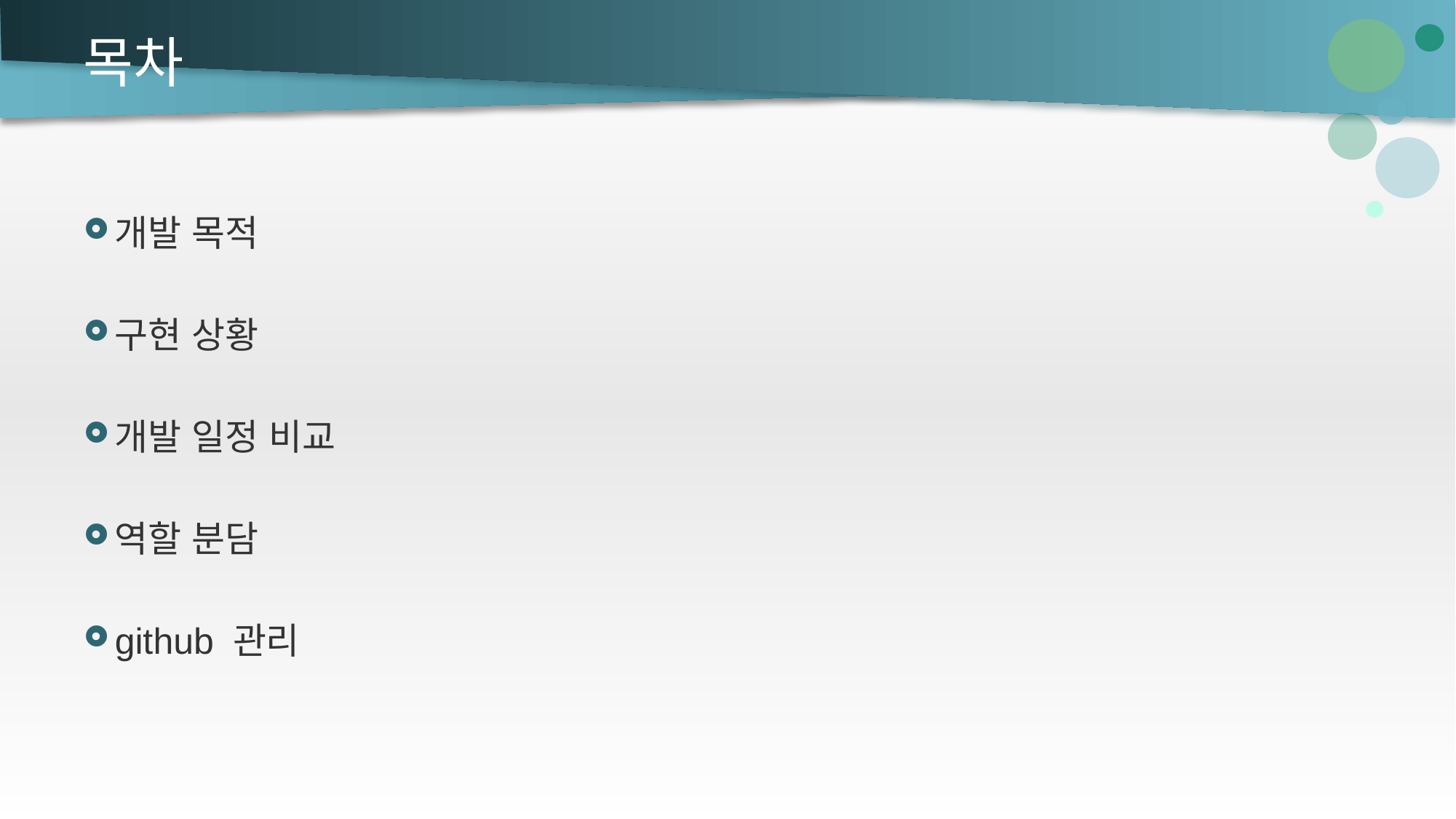

# 목차
개발 목적

구현 상황

개발 일정 비교

역할 분담

github 관리